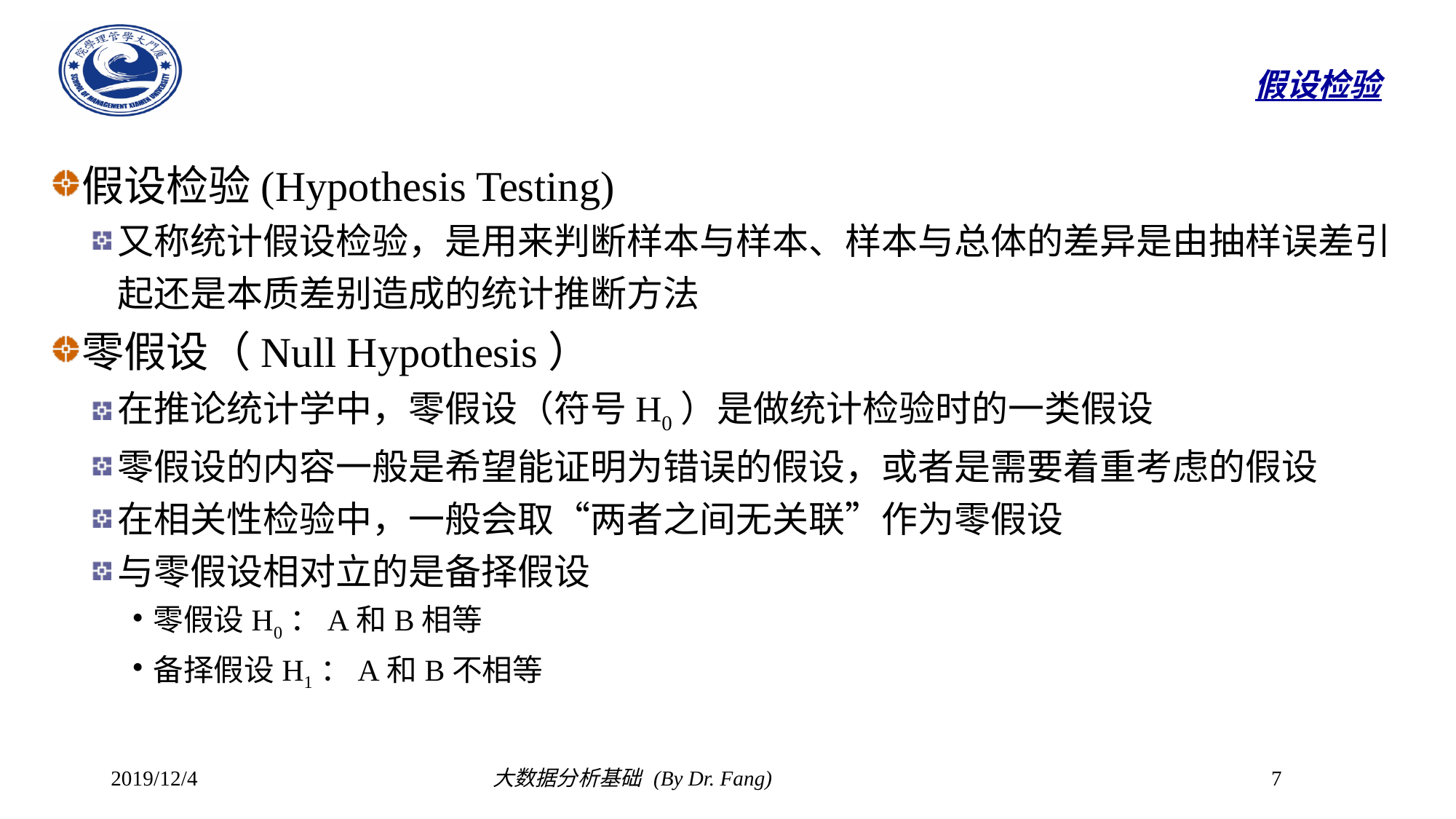

# 假设检验
假设检验(Hypothesis Testing)
又称统计假设检验，是用来判断样本与样本、样本与总体的差异是由抽样误差引起还是本质差别造成的统计推断方法
零假设（Null Hypothesis）
在推论统计学中，零假设（符号H0）是做统计检验时的一类假设
零假设的内容一般是希望能证明为错误的假设，或者是需要着重考虑的假设
在相关性检验中，一般会取“两者之间无关联”作为零假设
与零假设相对立的是备择假设
零假设H0：A和B相等
备择假设H1：A和B不相等
2019/12/4
大数据分析基础 (By Dr. Fang)
7